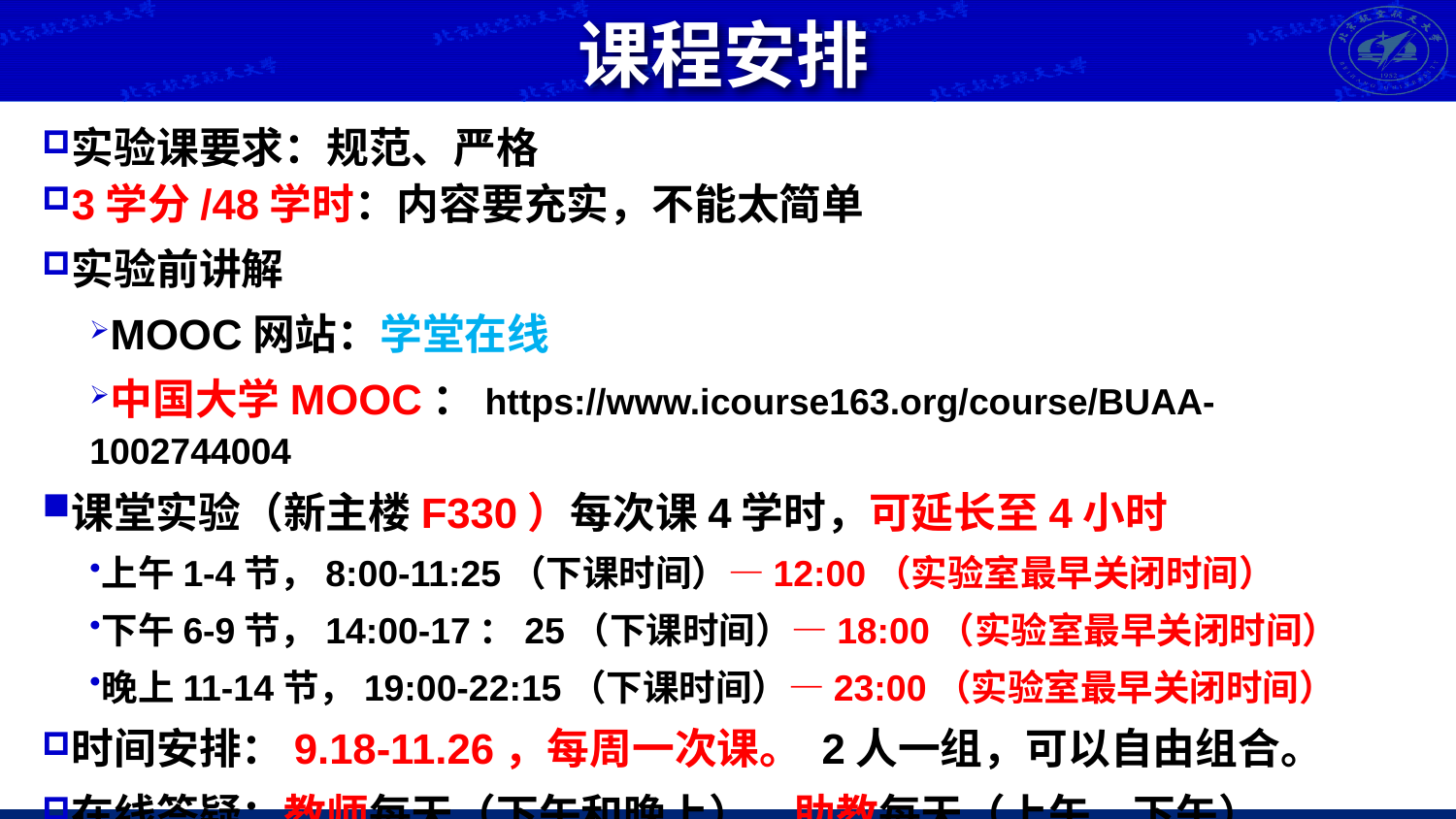

# 课程安排
实验课要求：规范、严格
3学分/48学时：内容要充实，不能太简单
实验前讲解
MOOC网站：学堂在线
中国大学MOOC：https://www.icourse163.org/course/BUAA-1002744004
课堂实验（新主楼F330）每次课4学时，可延长至4小时
上午1-4节，8:00-11:25（下课时间）—12:00（实验室最早关闭时间）
下午6-9节，14:00-17：25（下课时间）—18:00（实验室最早关闭时间）
晚上11-14节，19:00-22:15（下课时间）—23:00（实验室最早关闭时间）
时间安排：9.18-11.26，每周一次课。 2人一组，可以自由组合。
在线答疑：教师每天（下午和晚上），助教每天（上午、下午）